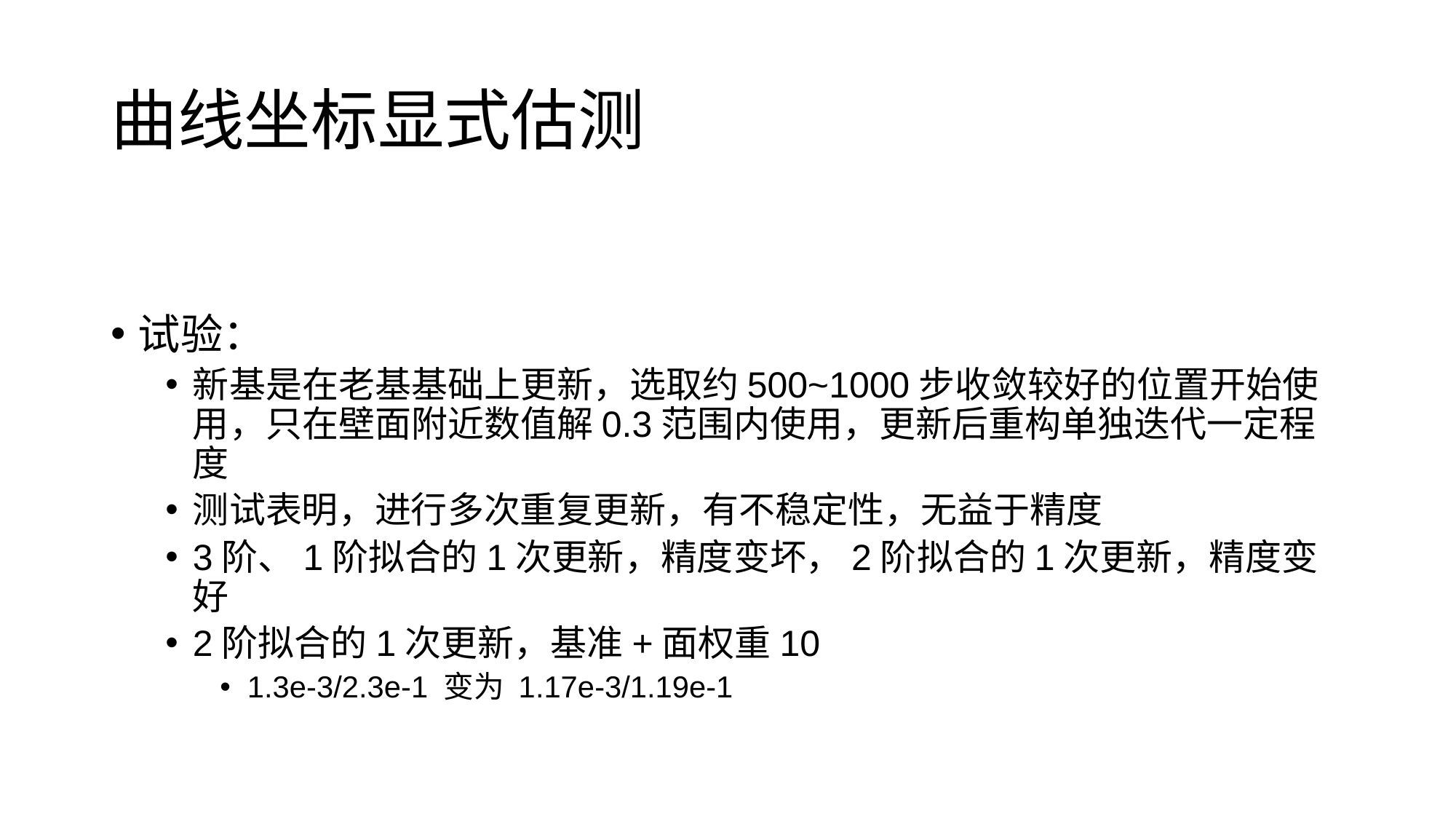

# 曲线坐标显式估测

试验：
新基是在老基基础上更新，选取约500~1000步收敛较好的位置开始使用，只在壁面附近数值解0.3范围内使用，更新后重构单独迭代一定程度
测试表明，进行多次重复更新，有不稳定性，无益于精度
3阶、1阶拟合的1次更新，精度变坏，2阶拟合的1次更新，精度变好
2阶拟合的1次更新，基准+面权重10
1.3e-3/2.3e-1 变为 1.17e-3/1.19e-1